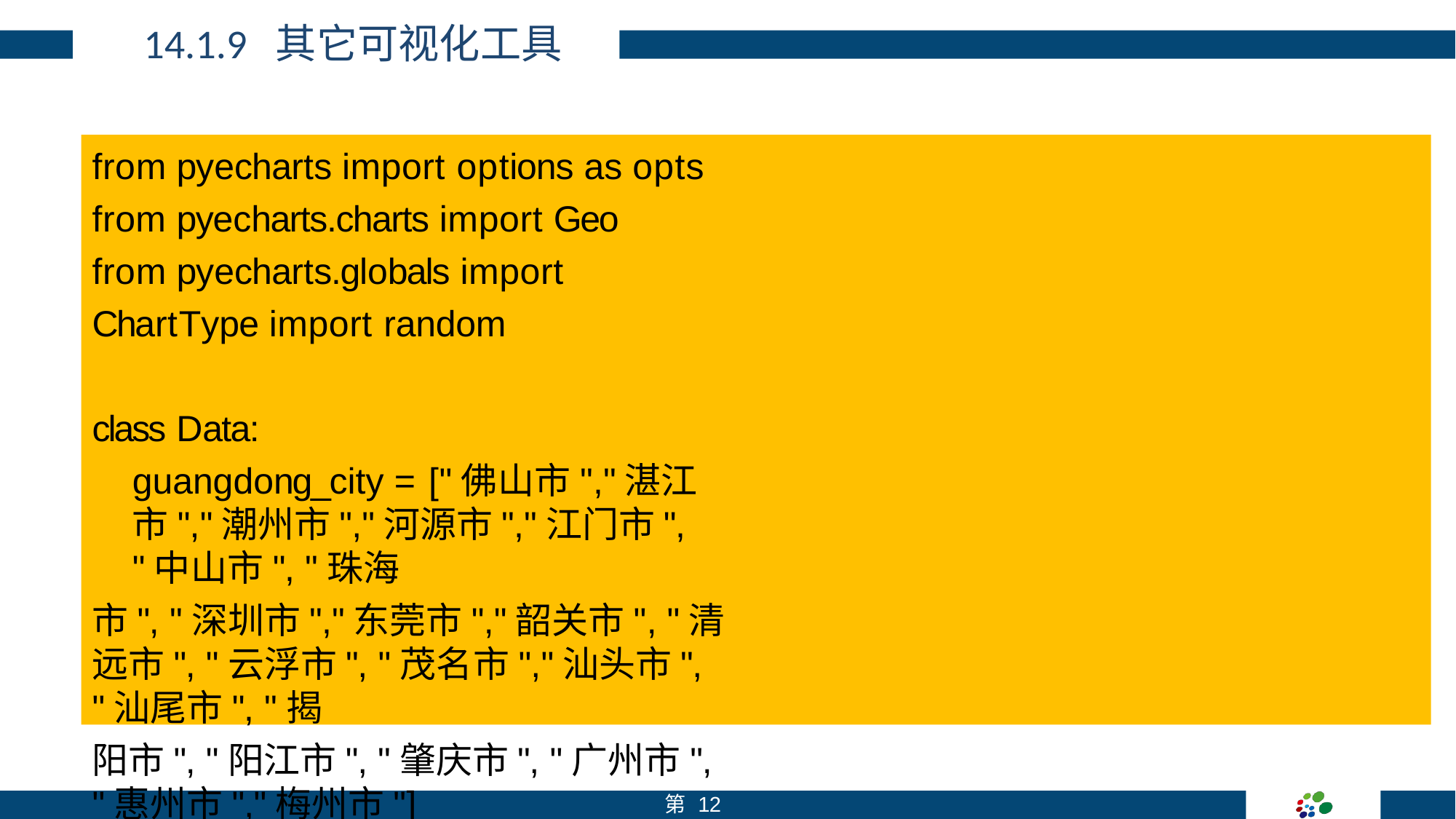

# 14.1.9  其它可视化工具

from pyecharts import options as opts

from pyecharts.charts import Geo
from pyecharts.globals import ChartType import random

class Data:

guangdong_city = ["佛山市","湛江市","潮州市","河源市","江门市", "中山市", "珠海

市", "深圳市","东莞市","韶关市", "清远市", "云浮市", "茂名市","汕头市", "汕尾市", "揭

阳市", "阳江市", "肇庆市", "广州市", "惠州市","梅州市"]

def values(start: int = 30, end: int = 40) -> list:

return [random.randint(start, end) for _ in range(21)]
第 12 页